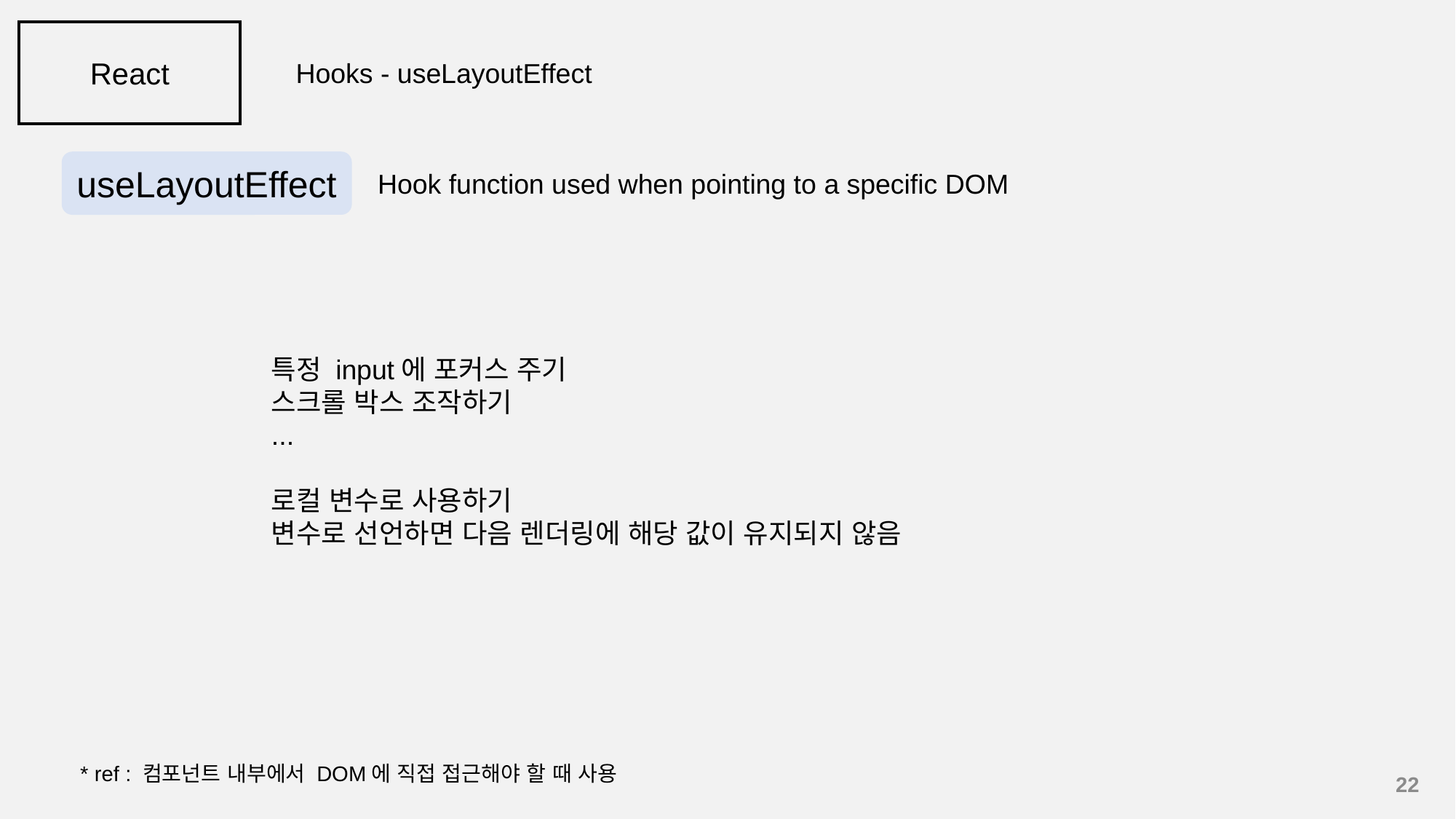

React
Hooks - useLayoutEffect
useLayoutEffect
Hook function used when pointing to a specific DOM
특정 input에 포커스 주기
스크롤 박스 조작하기
...

로컬 변수로 사용하기
변수로 선언하면 다음 렌더링에 해당 값이 유지되지 않음

* ref : 컴포넌트 내부에서 DOM에 직접 접근해야 할 때 사용
22